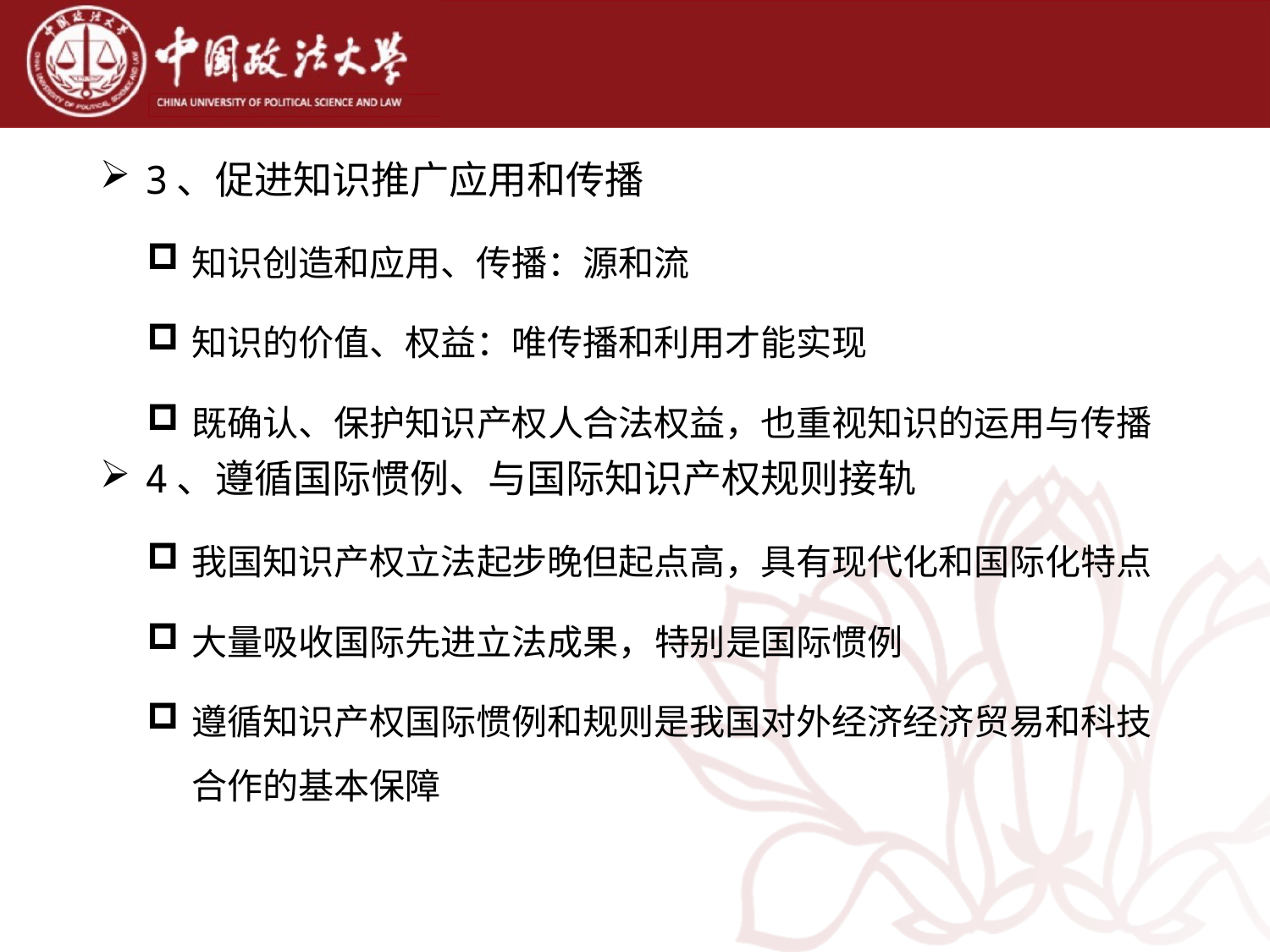

3、促进知识推广应用和传播
知识创造和应用、传播：源和流
知识的价值、权益：唯传播和利用才能实现
既确认、保护知识产权人合法权益，也重视知识的运用与传播
4、遵循国际惯例、与国际知识产权规则接轨
我国知识产权立法起步晚但起点高，具有现代化和国际化特点
大量吸收国际先进立法成果，特别是国际惯例
遵循知识产权国际惯例和规则是我国对外经济经济贸易和科技合作的基本保障